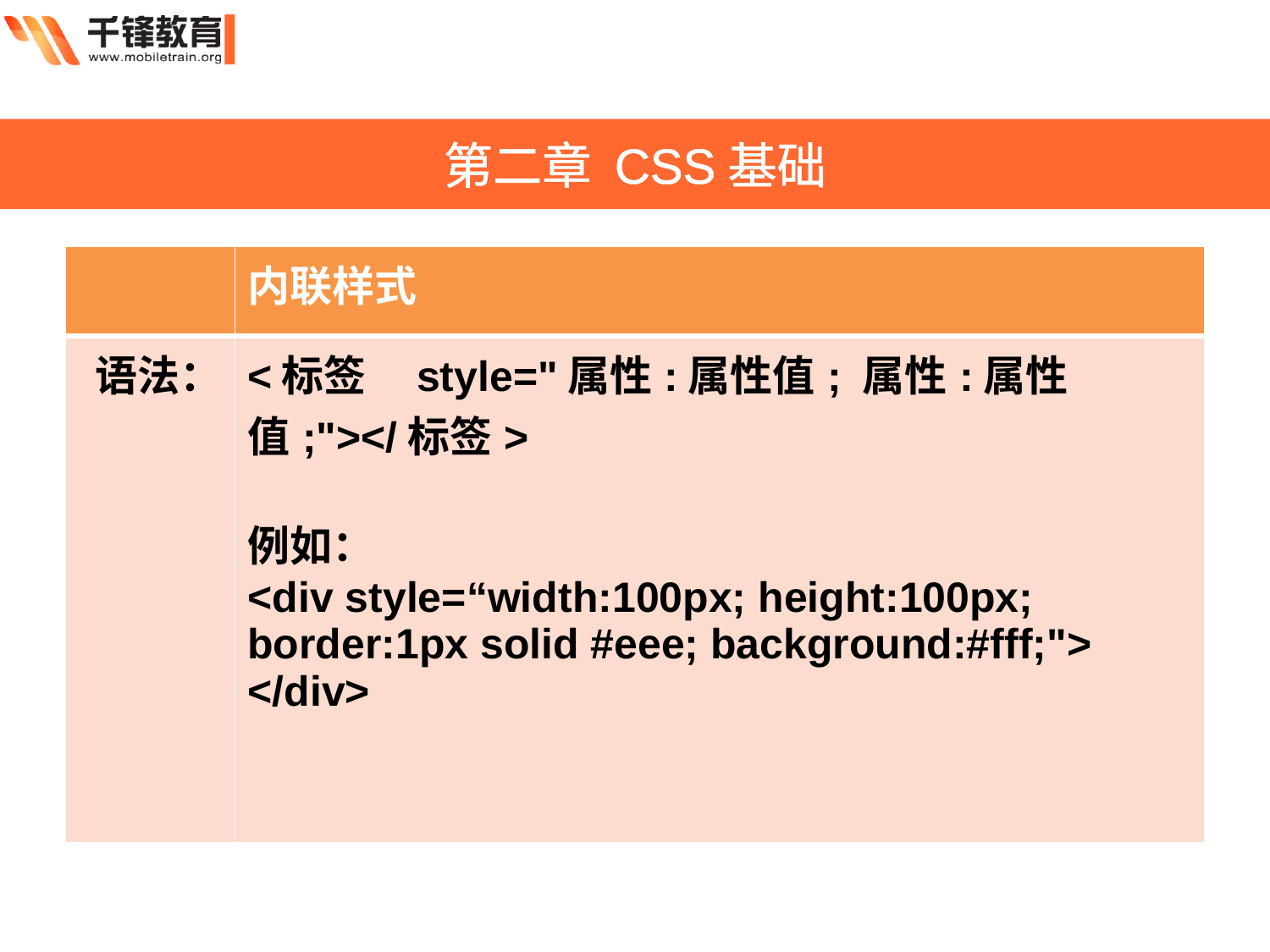

第二章 CSS基础
|  | 内联样式 |
| --- | --- |
| 语法： | <标签    style="属性:属性值; 属性:属性值;"></标签> 例如： <div style=“width:100px; height:100px; border:1px solid #eee; background:#fff;"> </div> |